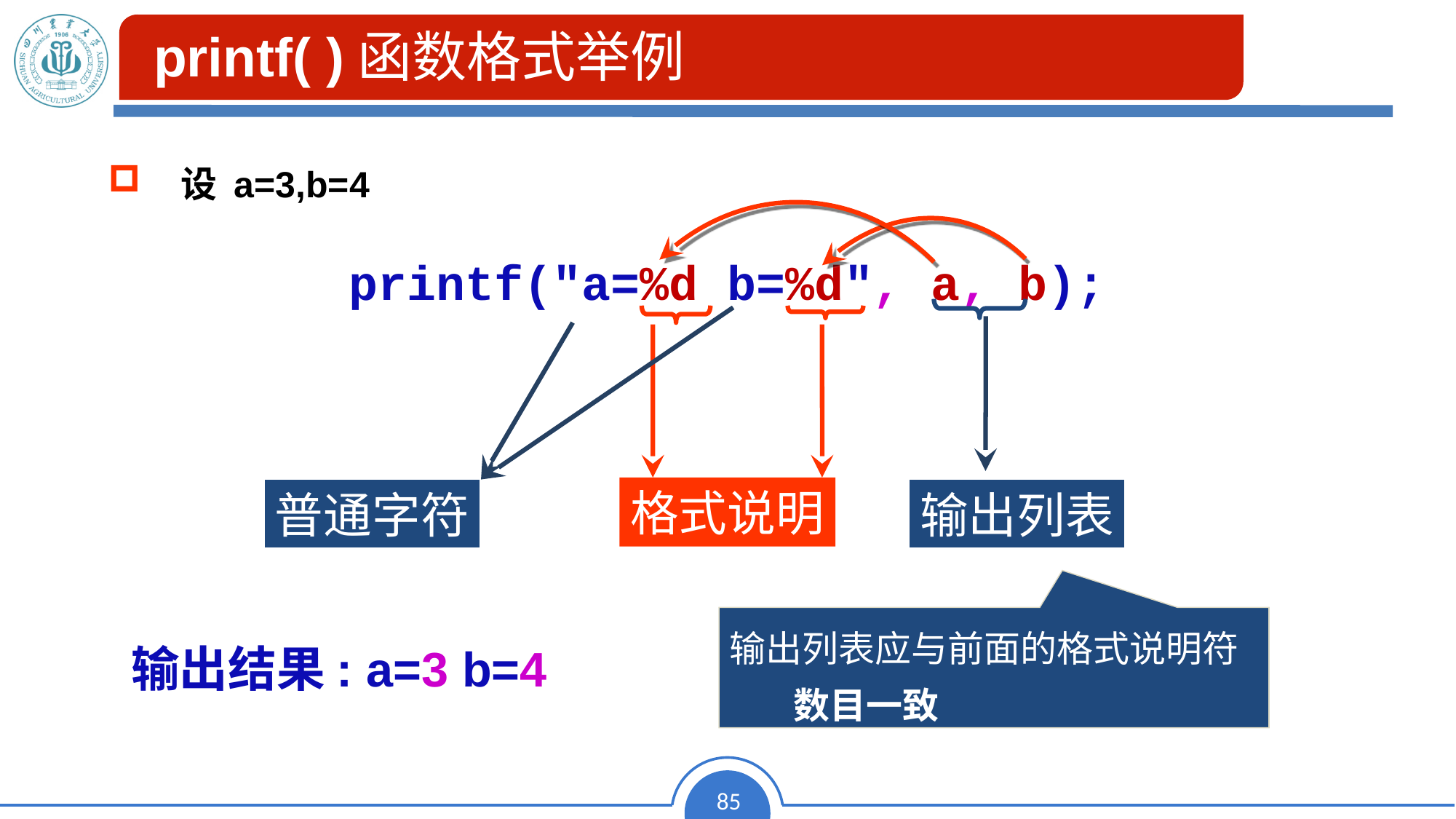

printf( )函数格式举例
设 a=3,b=4

printf("a=%d b=%d", a, b);

格式说明
普通字符
输出列表

输出列表应与前面的格式说明符数目一致
输出结果: a=3 b=4